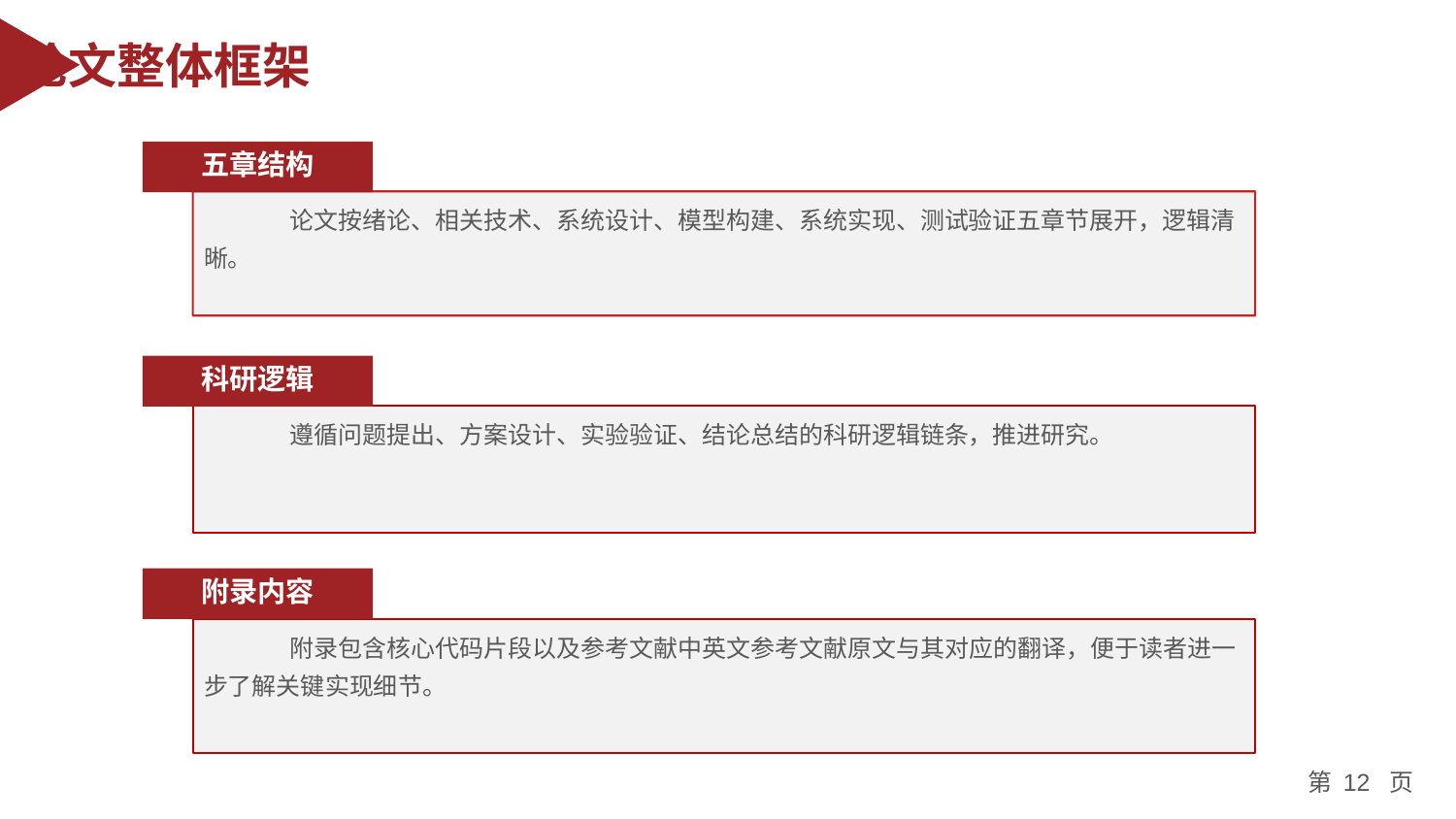

论文整体框架
五章结构
论文按绪论、相关技术、系统设计、模型构建、系统实现、测试验证五章节展开，逻辑清晰。
科研逻辑
遵循问题提出、方案设计、实验验证、结论总结的科研逻辑链条，推进研究。
附录内容
附录包含核心代码片段以及参考文献中英文参考文献原文与其对应的翻译，便于读者进一步了解关键实现细节。